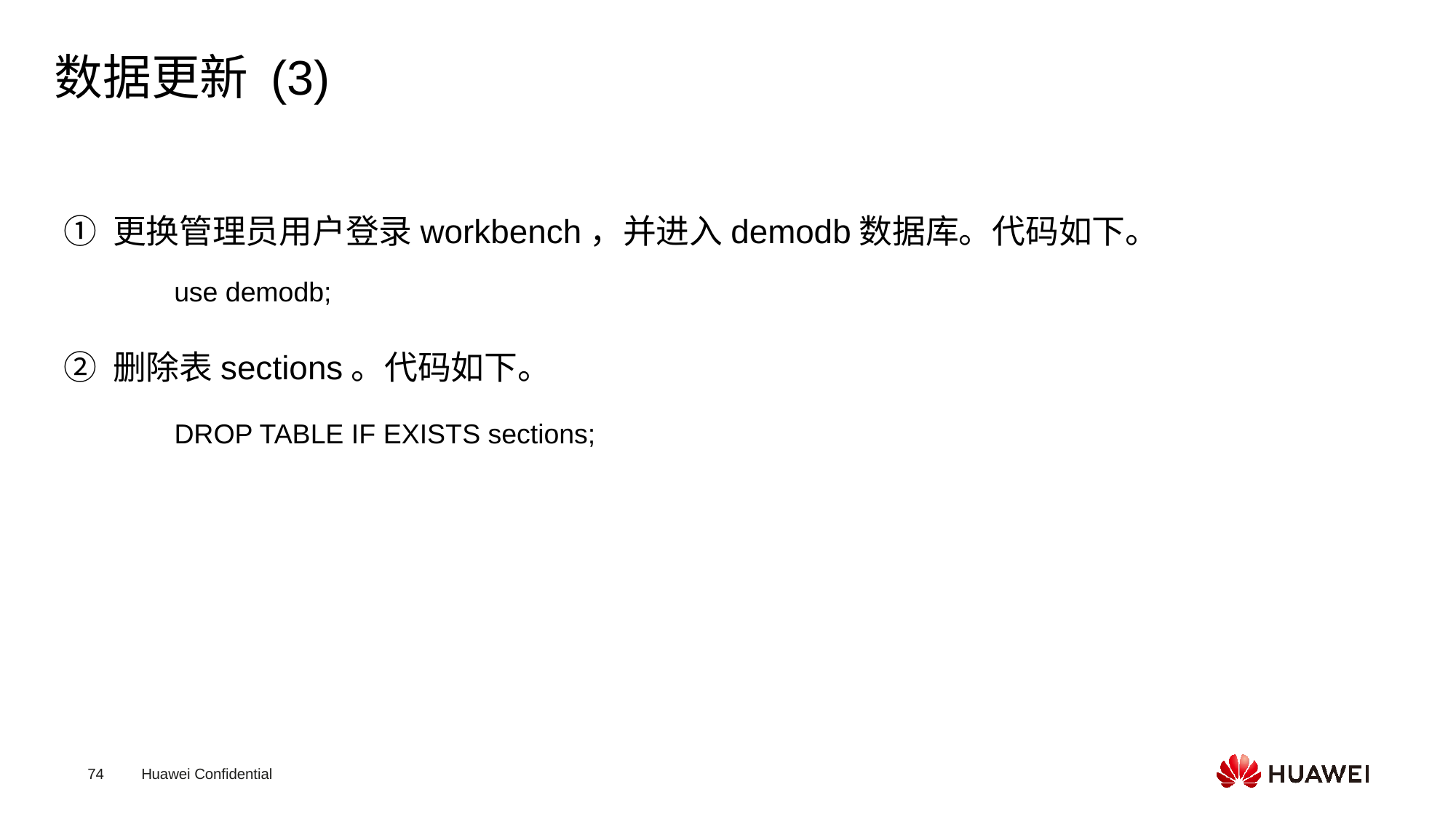

# 数据更新 (3)
① 更换管理员用户登录workbench，并进入demodb数据库。代码如下。

② 删除表sections。代码如下。
use demodb;
DROP TABLE IF EXISTS sections;